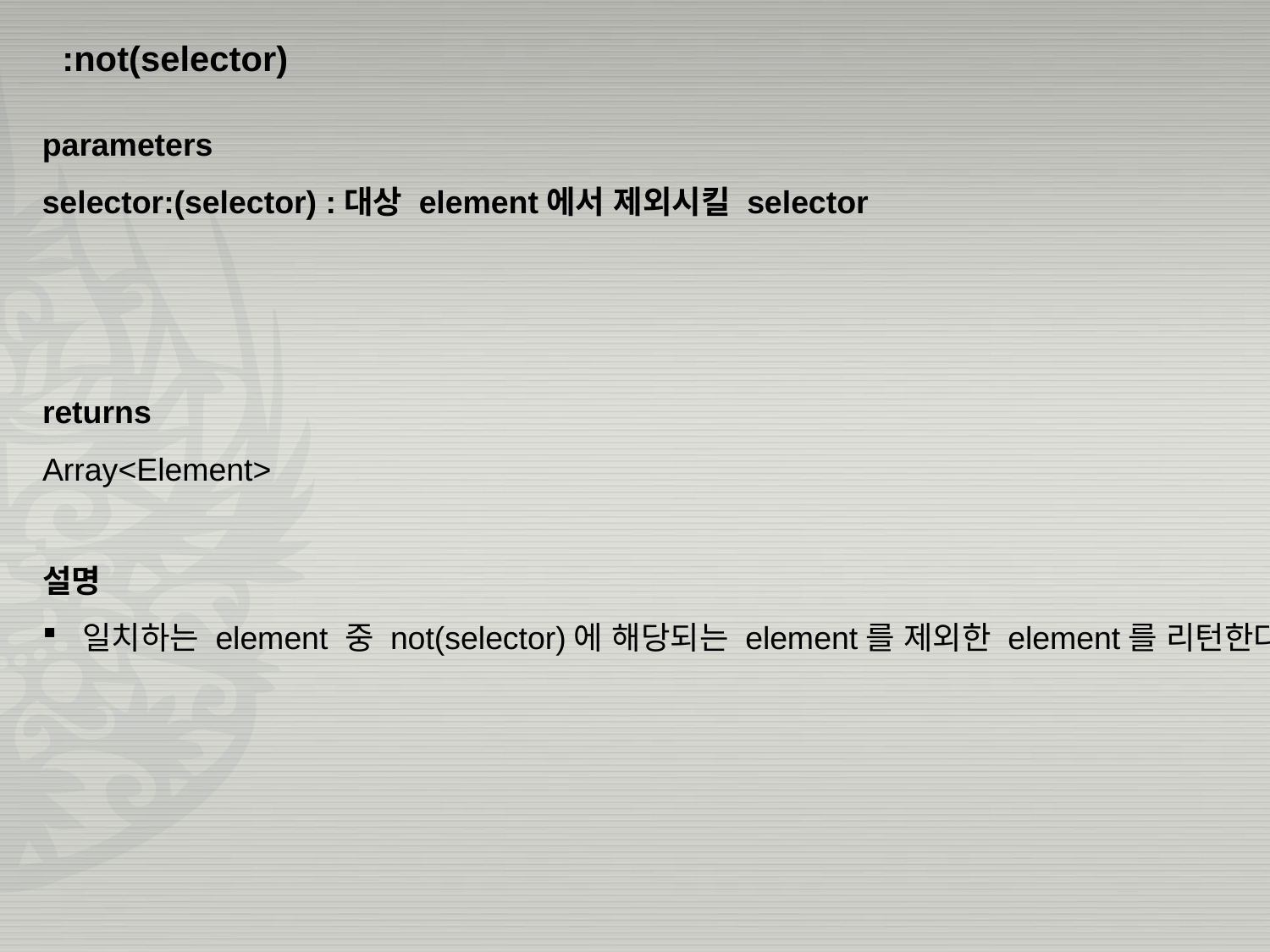

:not(selector)
parameters
selector:(selector) :대상 element에서 제외시킬 selector
returns
Array<Element>
설명
  일치하는 element 중 not(selector)에 해당되는 element를 제외한 element를 리턴한다.